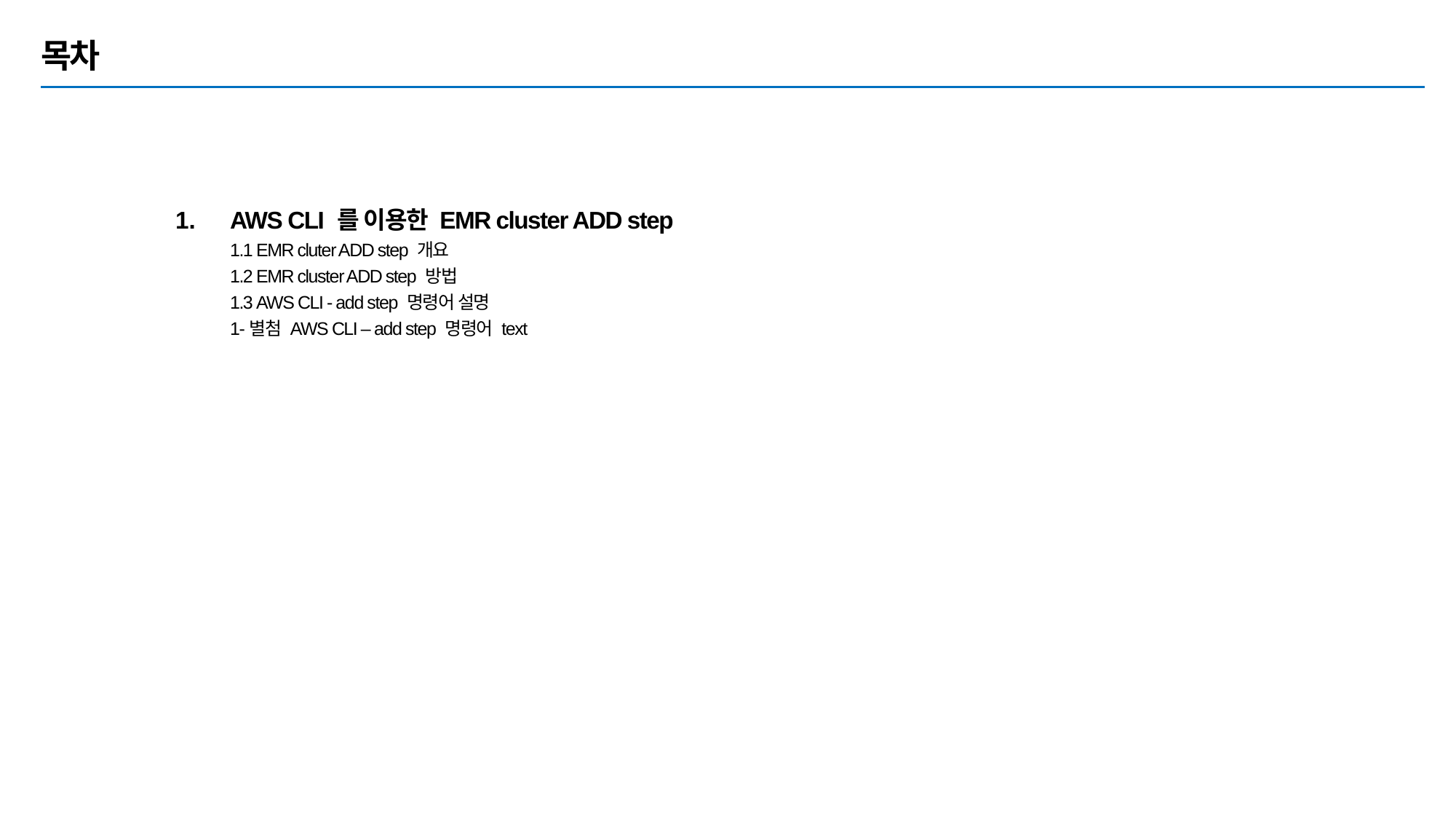

목차

AWS CLI 를 이용한 EMR cluster ADD step
1.1 EMR cluter ADD step 개요
1.2 EMR cluster ADD step 방법
1.3 AWS CLI - add step 명령어 설명
1-별첨 AWS CLI – add step 명령어 text